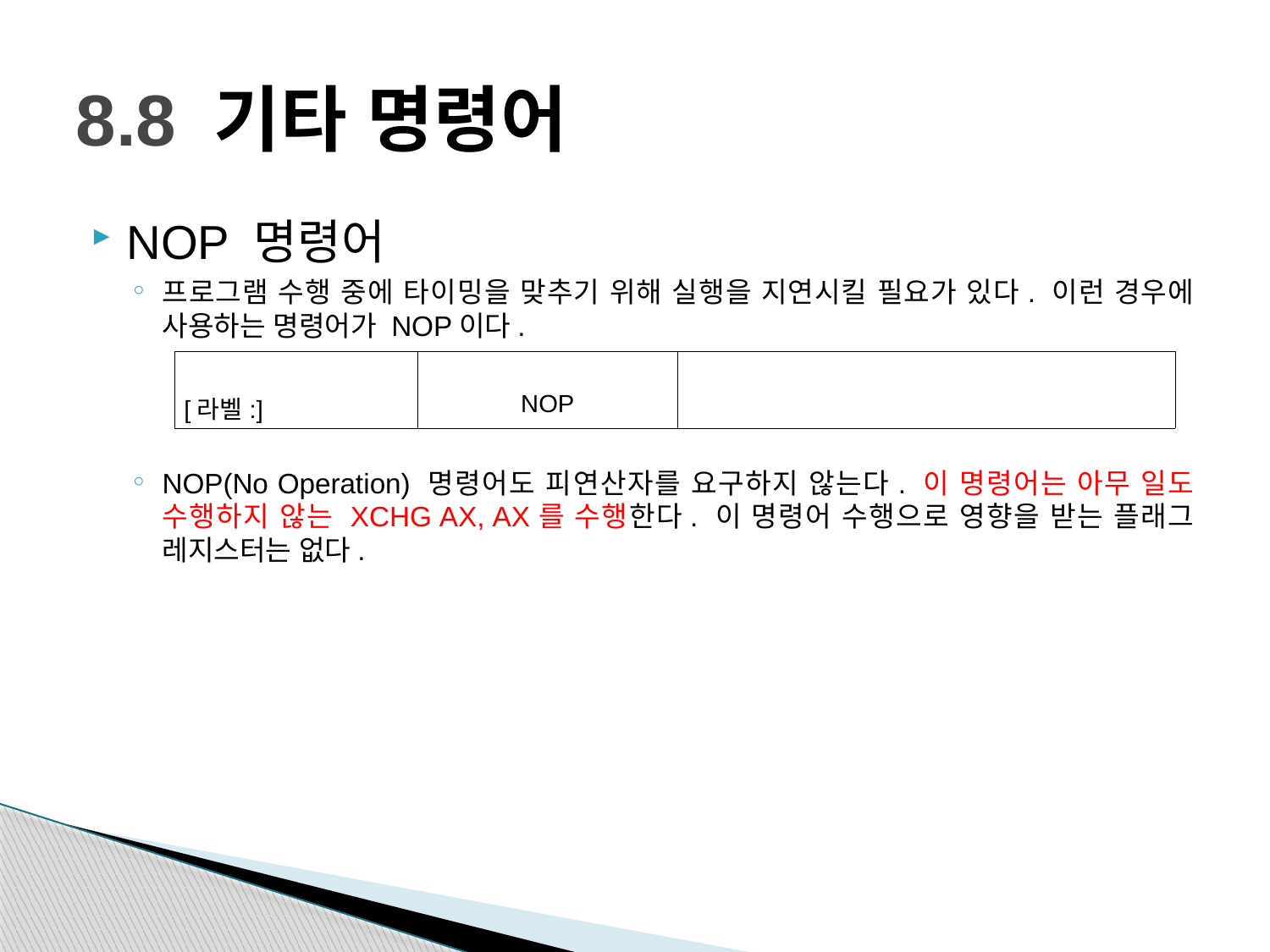

# 8.8 기타 명령어
NOP 명령어
프로그램 수행 중에 타이밍을 맞추기 위해 실행을 지연시킬 필요가 있다. 이런 경우에 사용하는 명령어가 NOP이다.

NOP(No Operation) 명령어도 피연산자를 요구하지 않는다. 이 명령어는 아무 일도 수행하지 않는 XCHG AX, AX를 수행한다. 이 명령어 수행으로 영향을 받는 플래그 레지스터는 없다.

| [라벨:] | NOP |  |
| --- | --- | --- |